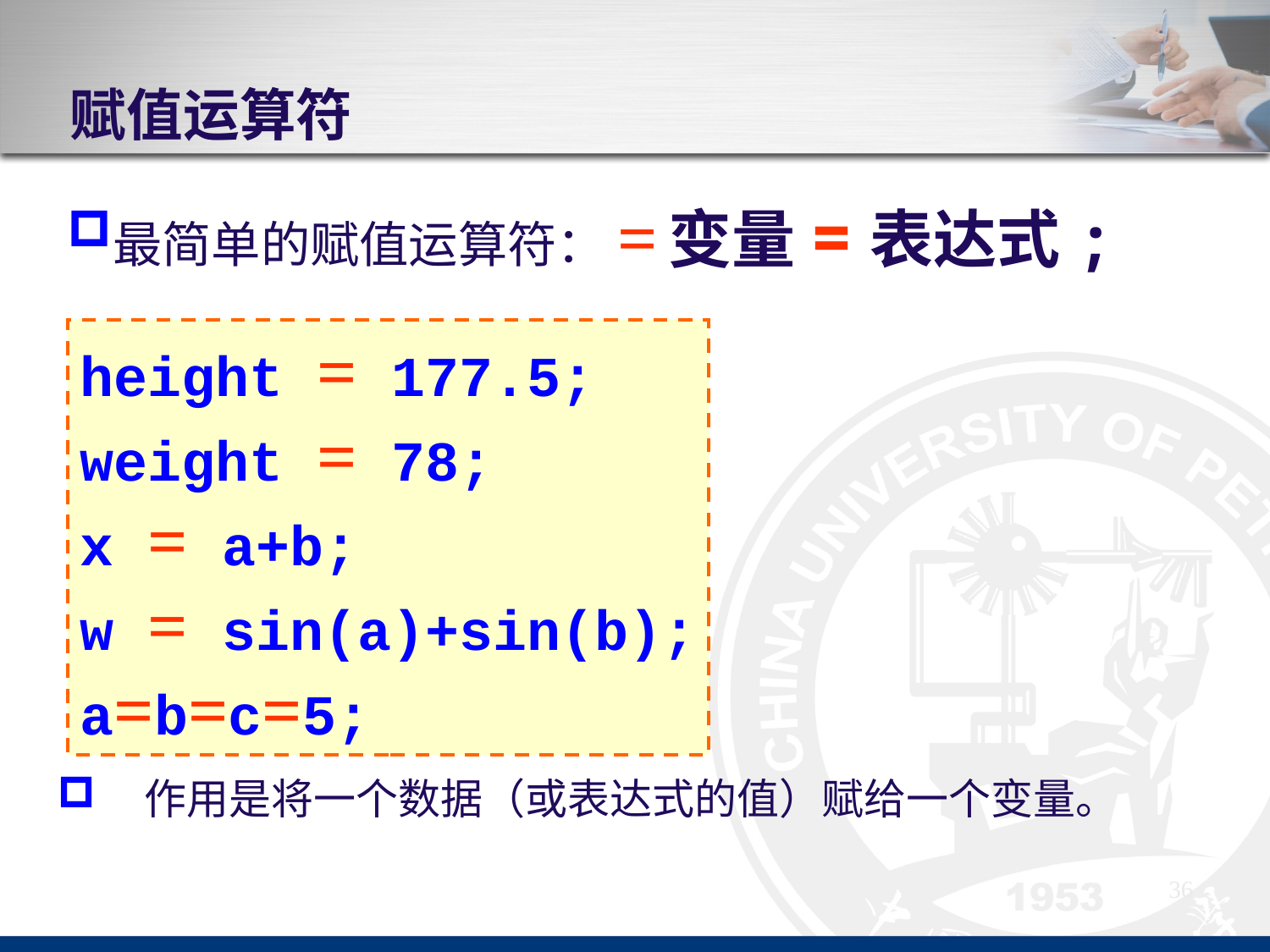

# 赋值运算符
最简单的赋值运算符：=
变量=表达式;
height = 177.5;
weight = 78;
x = a+b;
w = sin(a)+sin(b);
a=b=c=5;
作用是将一个数据（或表达式的值）赋给一个变量。
36